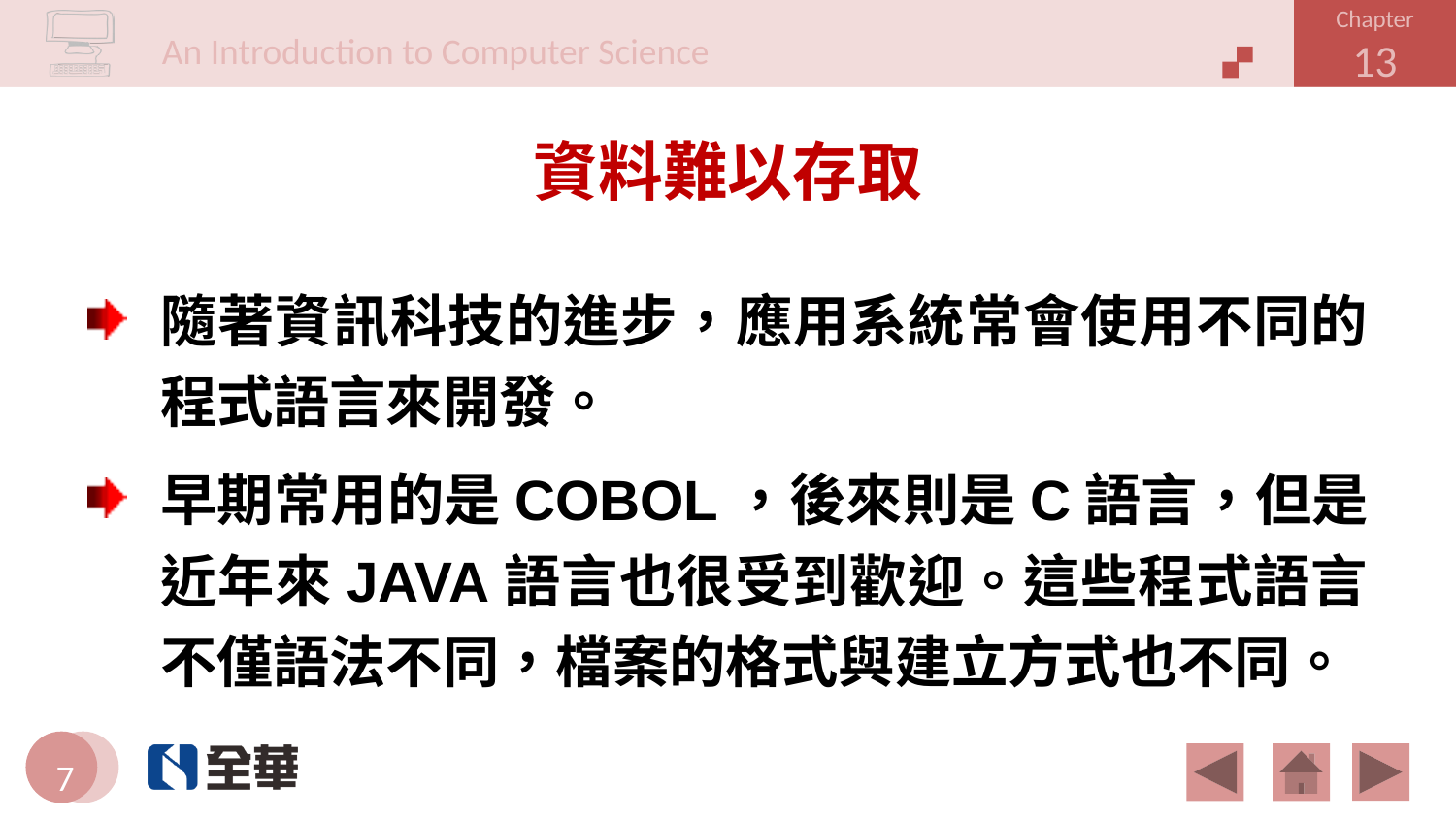

# 資料難以存取
隨著資訊科技的進步，應用系統常會使用不同的程式語言來開發。
早期常用的是COBOL，後來則是C語言，但是近年來JAVA語言也很受到歡迎。這些程式語言不僅語法不同，檔案的格式與建立方式也不同。